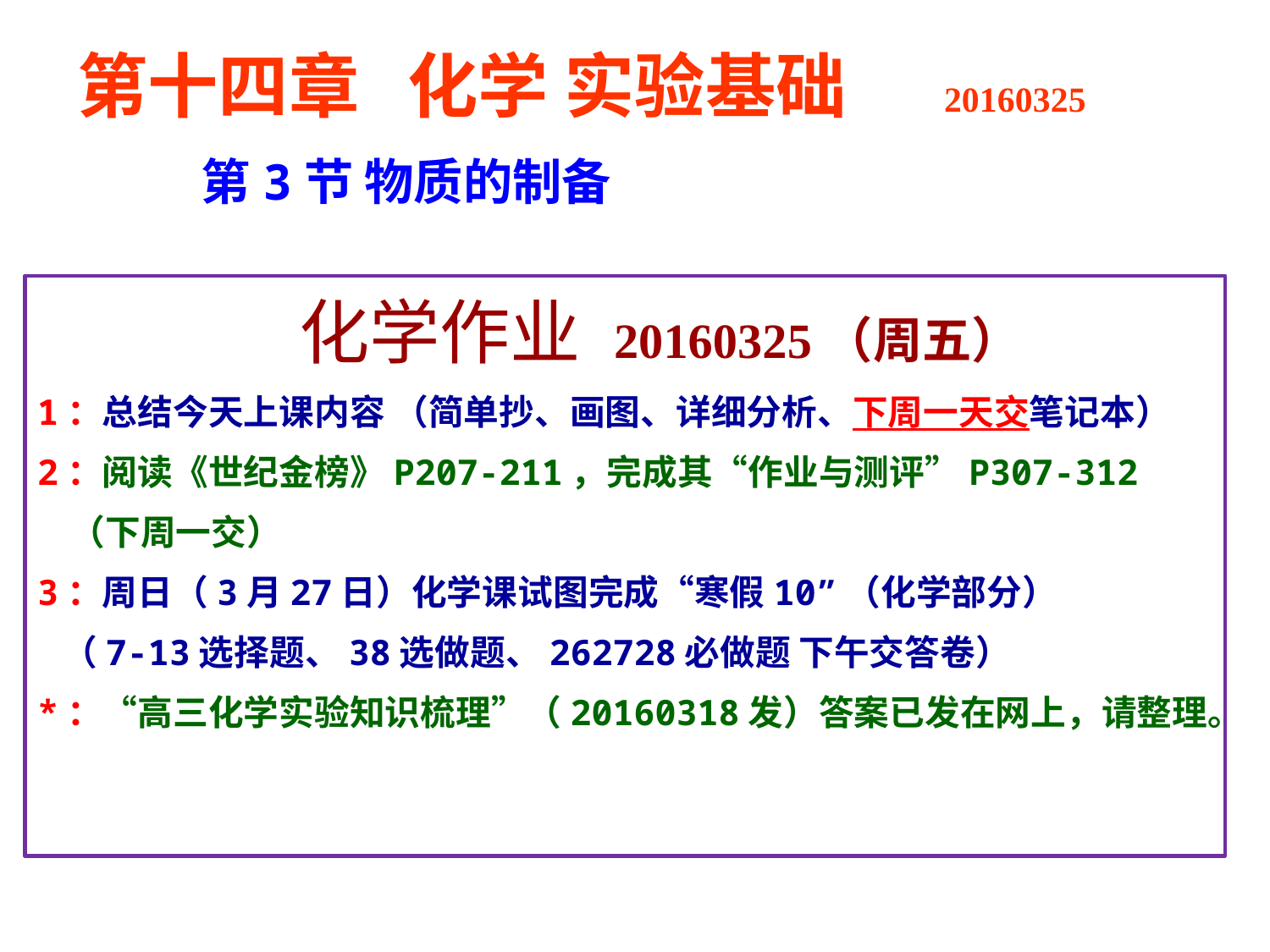

第十四章   化学 实验基础     20160325
          第3节 物质的制备
          化学作业 20160325（周五）
1：总结今天上课内容 （简单抄、画图、详细分析、下周一天交笔记本）
2：阅读《世纪金榜》P207-211，完成其“作业与测评”P307-312
   （下周一交）
3：周日（3月27日）化学课试图完成“寒假10”（化学部分）
  （7-13选择题、38选做题、262728必做题 下午交答卷）
*：“高三化学实验知识梳理”（20160318发）答案已发在网上，请整理。